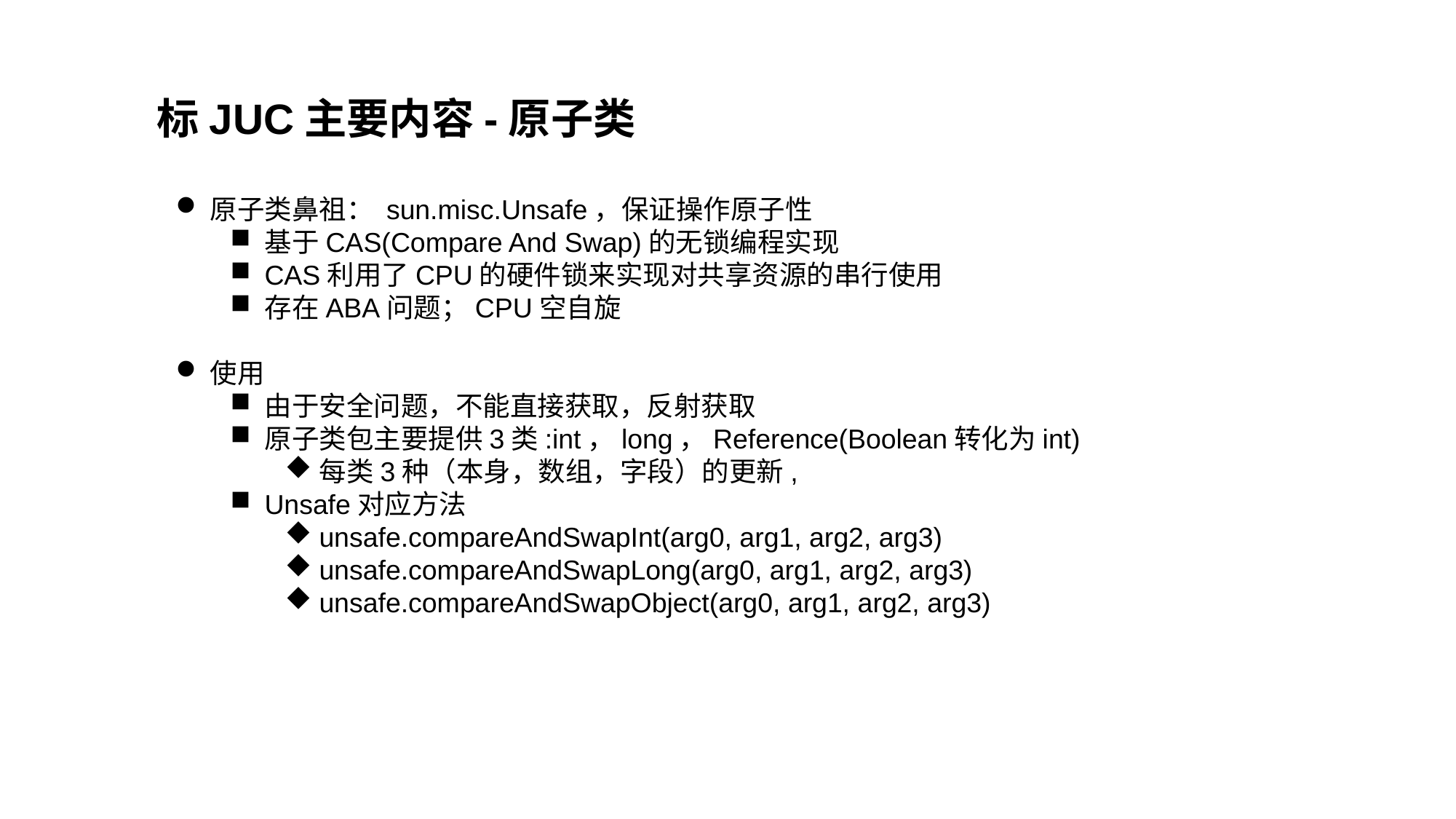

标JUC主要内容-原子类
原子类鼻祖： sun.misc.Unsafe，保证操作原子性
基于CAS(Compare And Swap)的无锁编程实现
CAS利用了CPU的硬件锁来实现对共享资源的串行使用
存在ABA问题；CPU空自旋

使用
由于安全问题，不能直接获取，反射获取
原子类包主要提供3类:int，long，Reference(Boolean转化为int)
每类3种（本身，数组，字段）的更新,
Unsafe对应方法
unsafe.compareAndSwapInt(arg0, arg1, arg2, arg3)
unsafe.compareAndSwapLong(arg0, arg1, arg2, arg3)
unsafe.compareAndSwapObject(arg0, arg1, arg2, arg3)